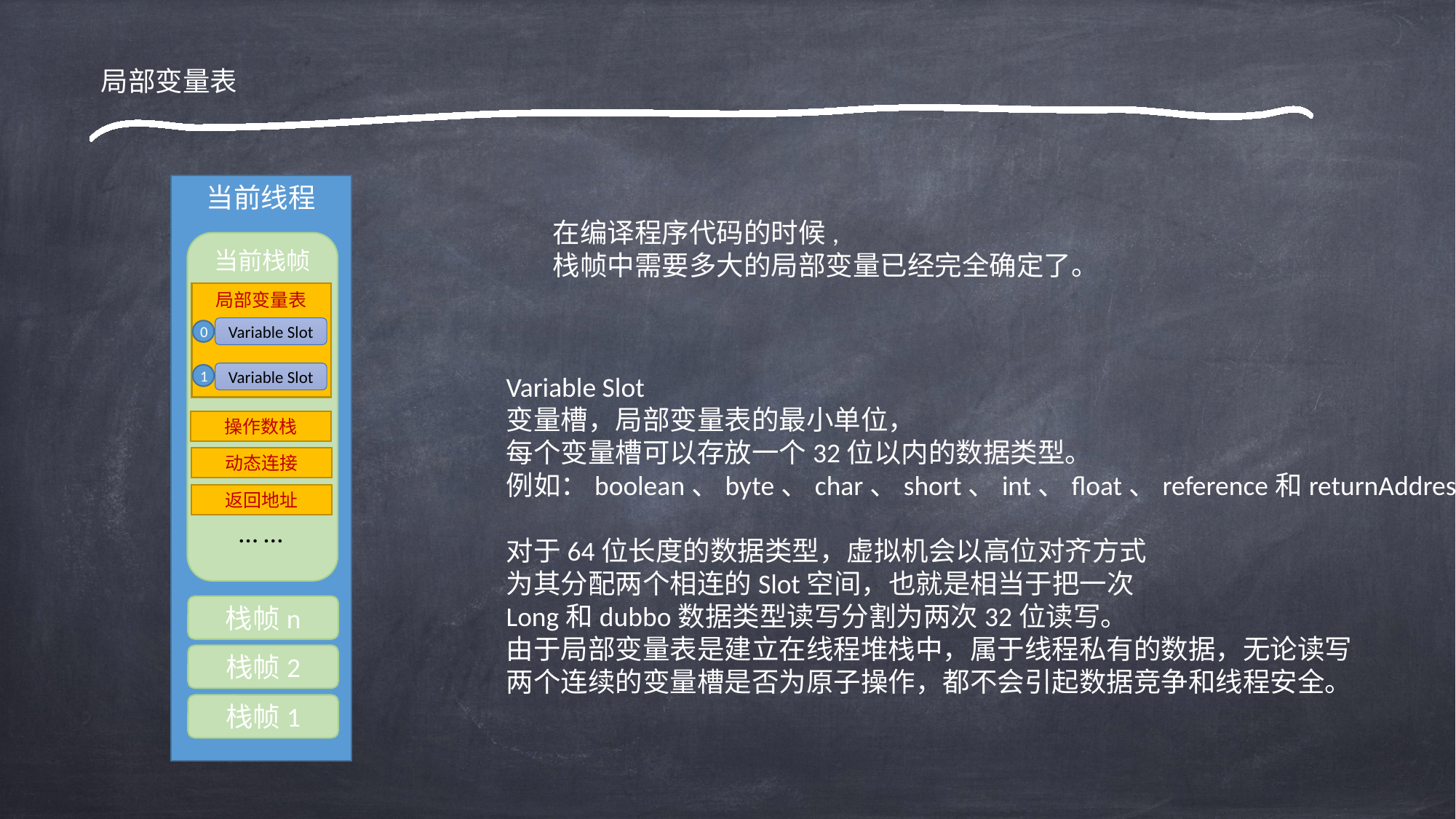

局部变量表

当前线程
在编译程序代码的时候,
栈帧中需要多大的局部变量已经完全确定了。
当前栈帧
局部变量表
操作数栈
动态连接
返回地址
Variable Slot
0
Variable Slot
1
Variable Slot
变量槽，局部变量表的最小单位，
每个变量槽可以存放一个32位以内的数据类型。
例如：boolean、byte、char、short、int、float、reference和returnAddress

对于64位长度的数据类型，虚拟机会以高位对齐方式
为其分配两个相连的Slot空间，也就是相当于把一次
Long和dubbo数据类型读写分割为两次32位读写。
由于局部变量表是建立在线程堆栈中，属于线程私有的数据，无论读写
两个连续的变量槽是否为原子操作，都不会引起数据竞争和线程安全。

… …
栈帧n
栈帧2
栈帧1